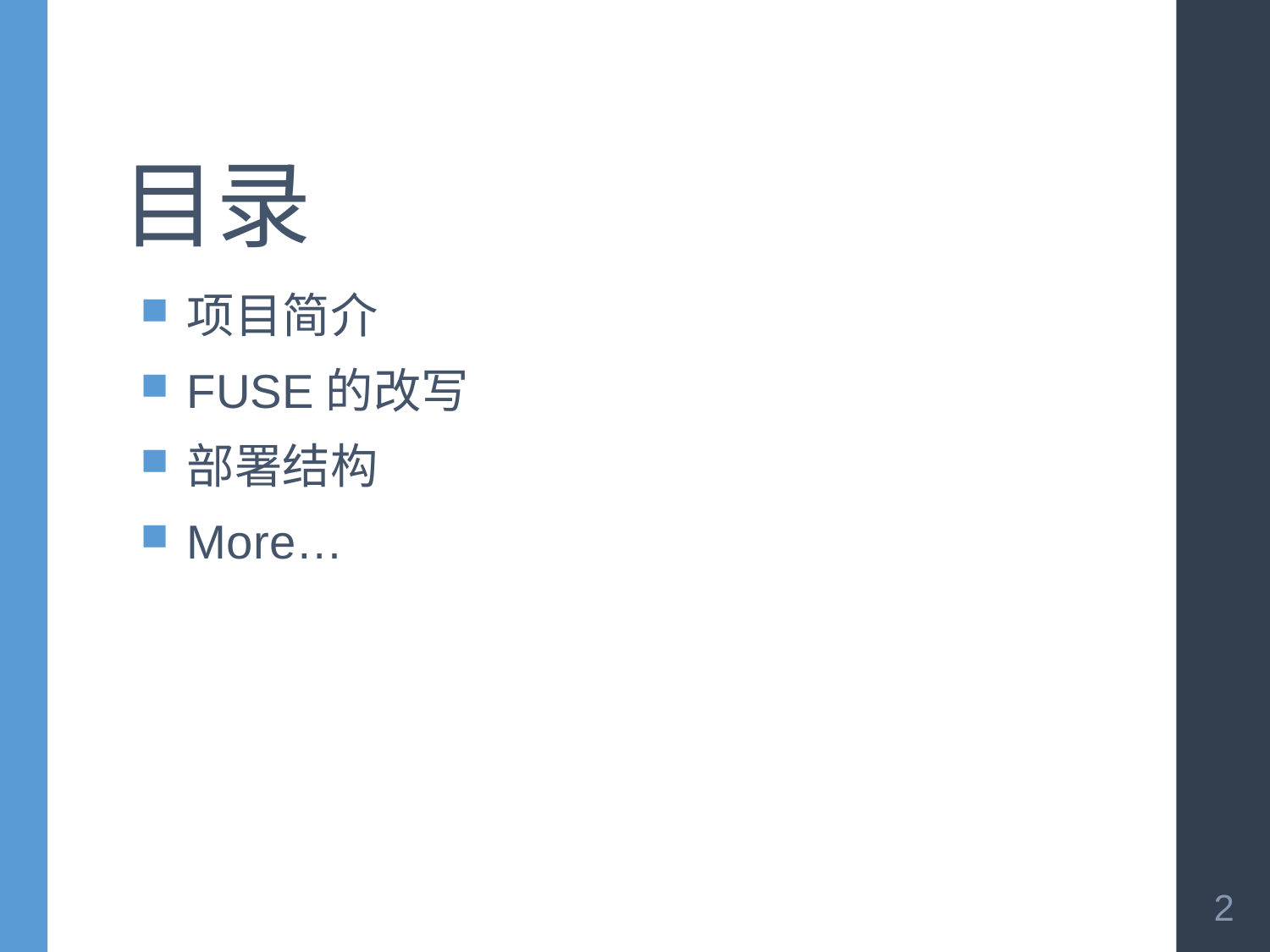

# 目录
项目简介
FUSE的改写
部署结构
More…
2